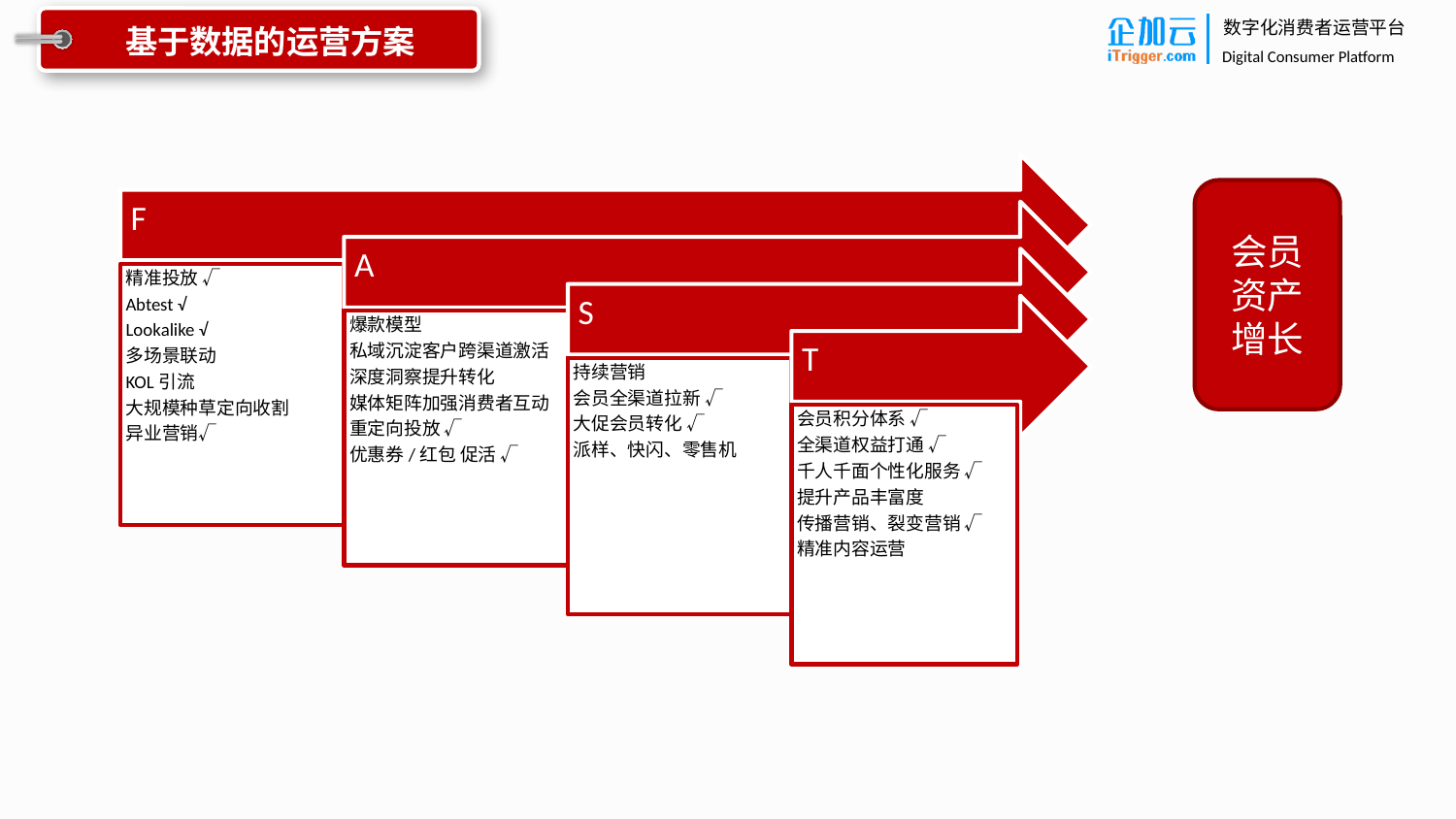

基于数据的运营方案

F
精准投放 √
Abtest √
Lookalike √
多场景联动
KOL引流
大规模种草定向收割
异业营销√
A
爆款模型
私域沉淀客户跨渠道激活
深度洞察提升转化
媒体矩阵加强消费者互动
重定向投放 √
优惠券/红包 促活 √
S
持续营销
会员全渠道拉新 √
大促会员转化 √
派样、快闪、零售机
T
会员积分体系 √
全渠道权益打通 √
千人千面个性化服务 √
提升产品丰富度
传播营销、裂变营销 √
精准内容运营
会员资产增长